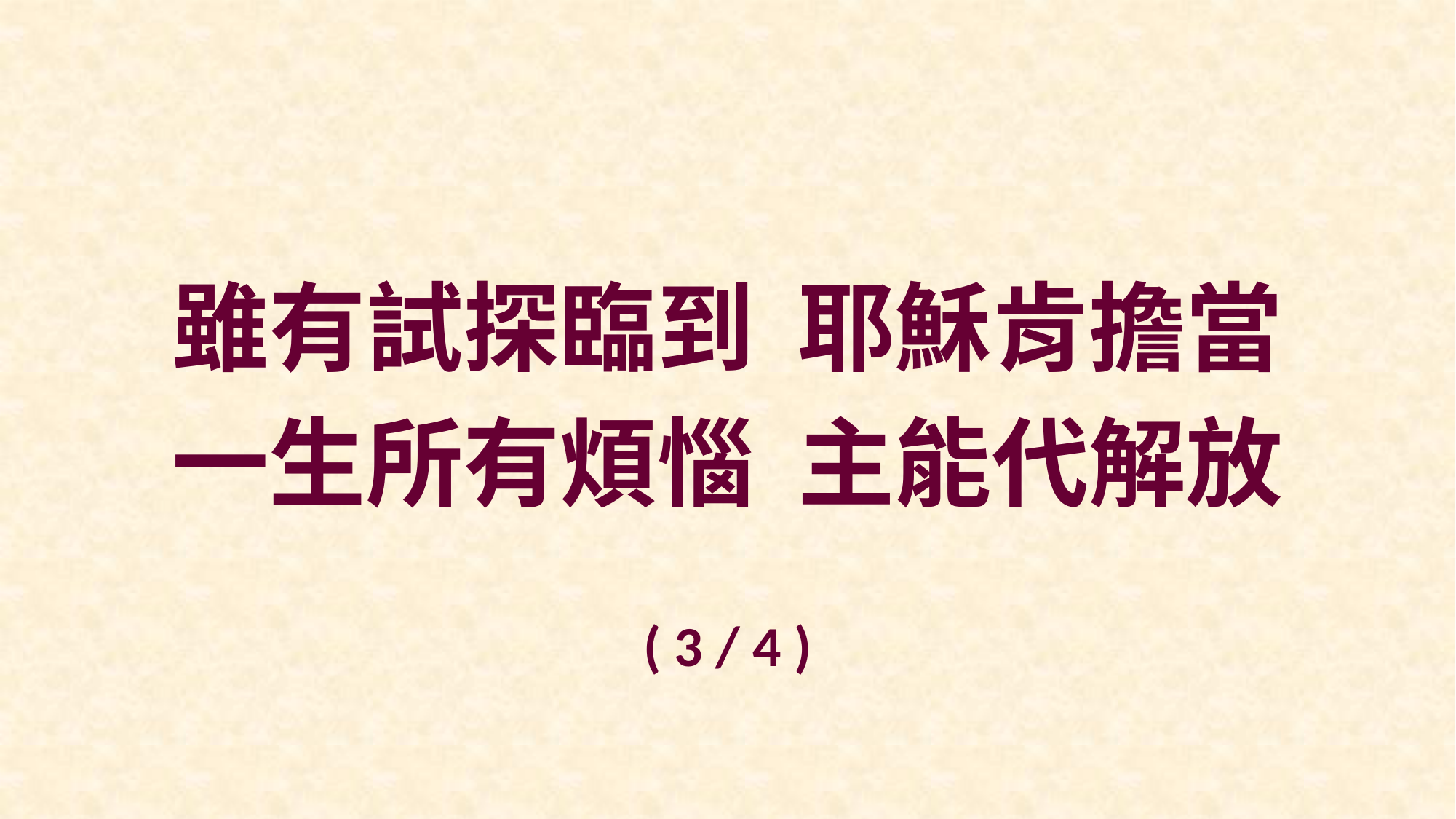

雖有試探臨到  耶穌肯擔當
一生所有煩惱  主能代解放
( 3 / 4 )